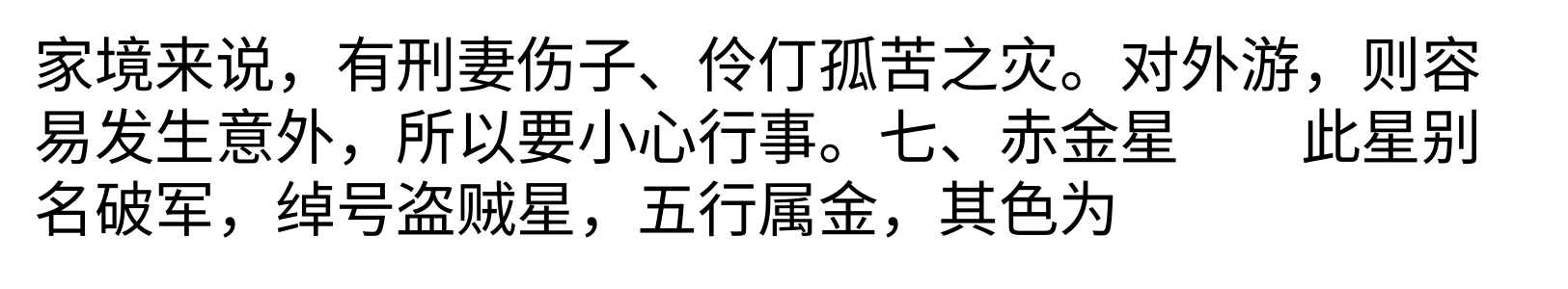

家境来说，有刑妻伤子、伶仃孤苦之灾。对外游，则容易发生意外，所以要小心行事。七、赤金星　　此星别名破军，绰号盗贼星，五行属金，其色为